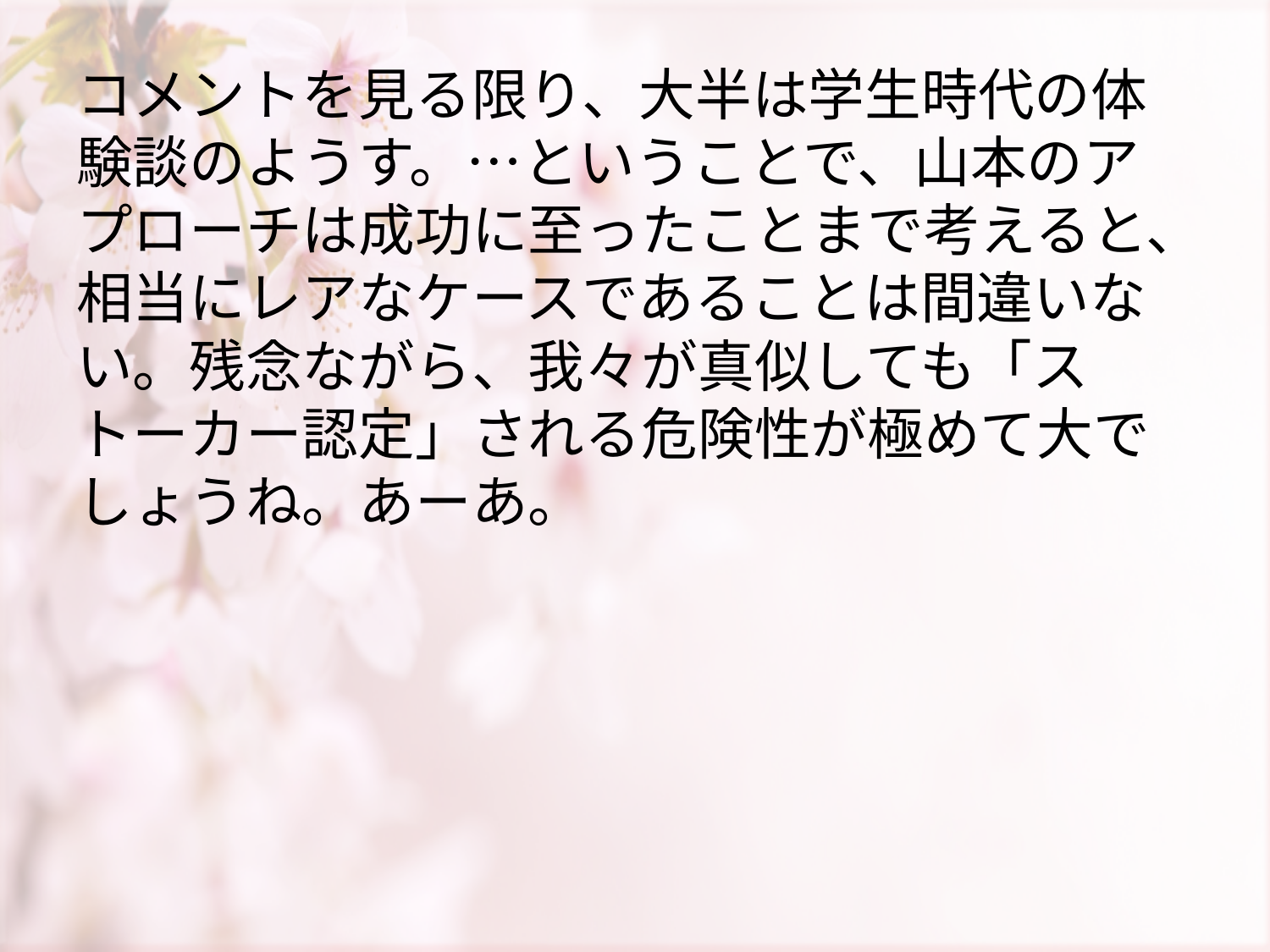

コメントを見る限り、大半は学生時代の体験談のようす。…ということで、山本のアプローチは成功に至ったことまで考えると、相当にレアなケースであることは間違いない。残念ながら、我々が真似しても「ストーカー認定」される危険性が極めて大でしょうね。あーあ。